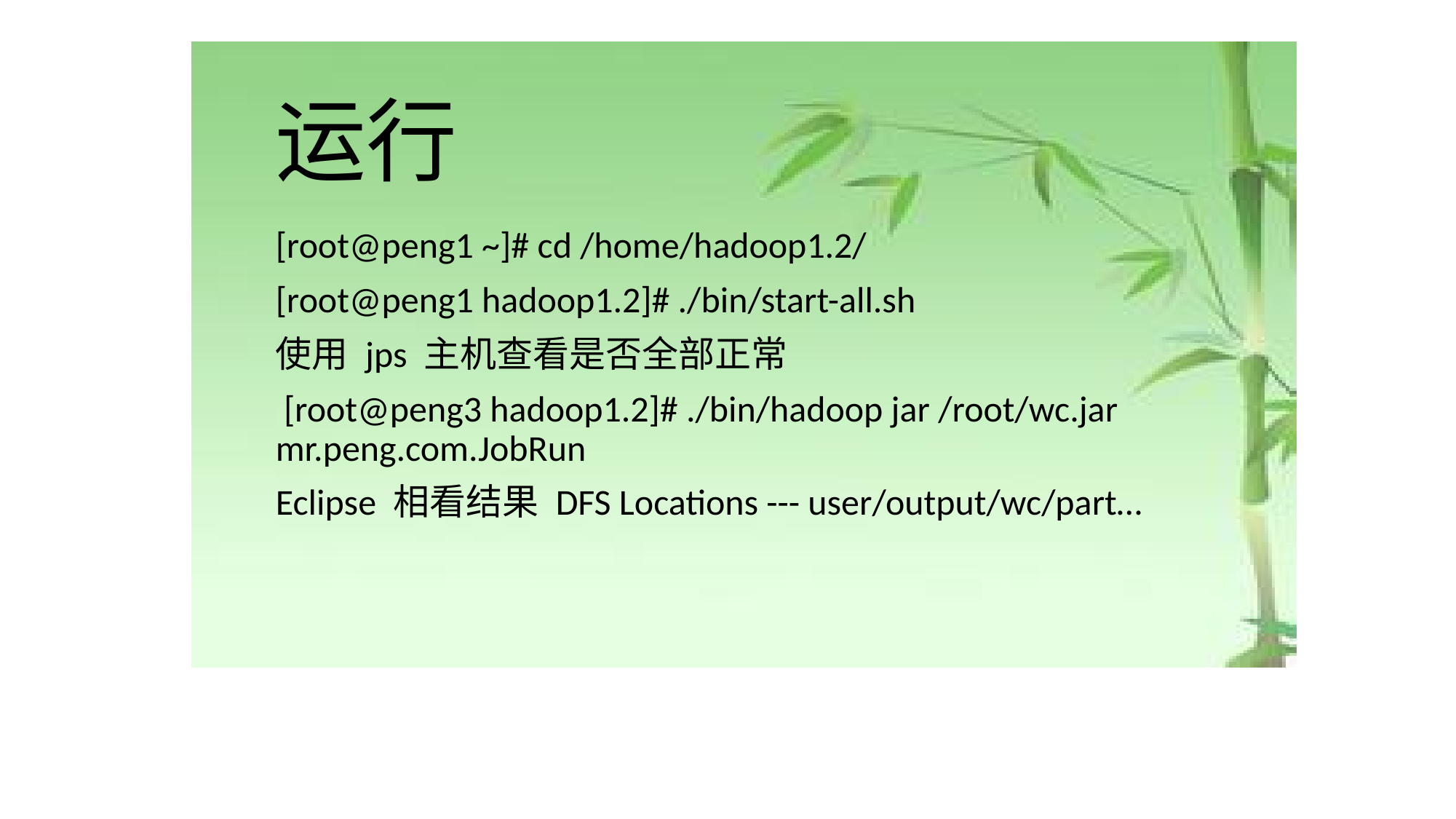

# 运行
[root@peng1 ~]# cd /home/hadoop1.2/
[root@peng1 hadoop1.2]# ./bin/start-all.sh
使用 jps 主机查看是否全部正常
 [root@peng3 hadoop1.2]# ./bin/hadoop jar /root/wc.jar mr.peng.com.JobRun
Eclipse 相看结果 DFS Locations --- user/output/wc/part…